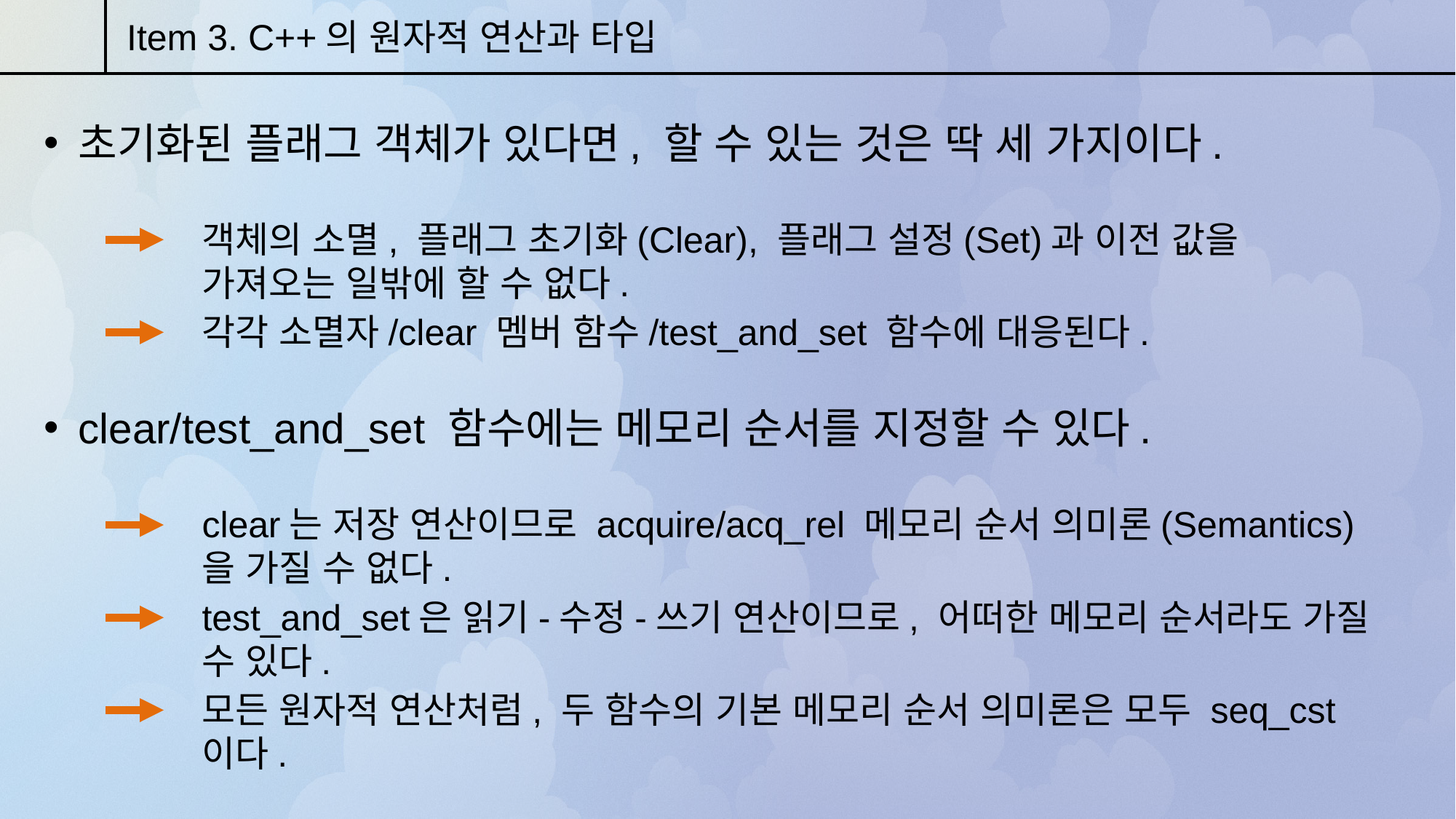

Item 3. C++의 원자적 연산과 타입
초기화된 플래그 객체가 있다면, 할 수 있는 것은 딱 세 가지이다.
객체의 소멸, 플래그 초기화(Clear), 플래그 설정(Set)과 이전 값을 가져오는 일밖에 할 수 없다.
각각 소멸자/clear 멤버 함수/test_and_set 함수에 대응된다.
clear/test_and_set 함수에는 메모리 순서를 지정할 수 있다.
clear는 저장 연산이므로 acquire/acq_rel 메모리 순서 의미론(Semantics)을 가질 수 없다.
test_and_set은 읽기-수정-쓰기 연산이므로, 어떠한 메모리 순서라도 가질 수 있다.
모든 원자적 연산처럼, 두 함수의 기본 메모리 순서 의미론은 모두 seq_cst이다.